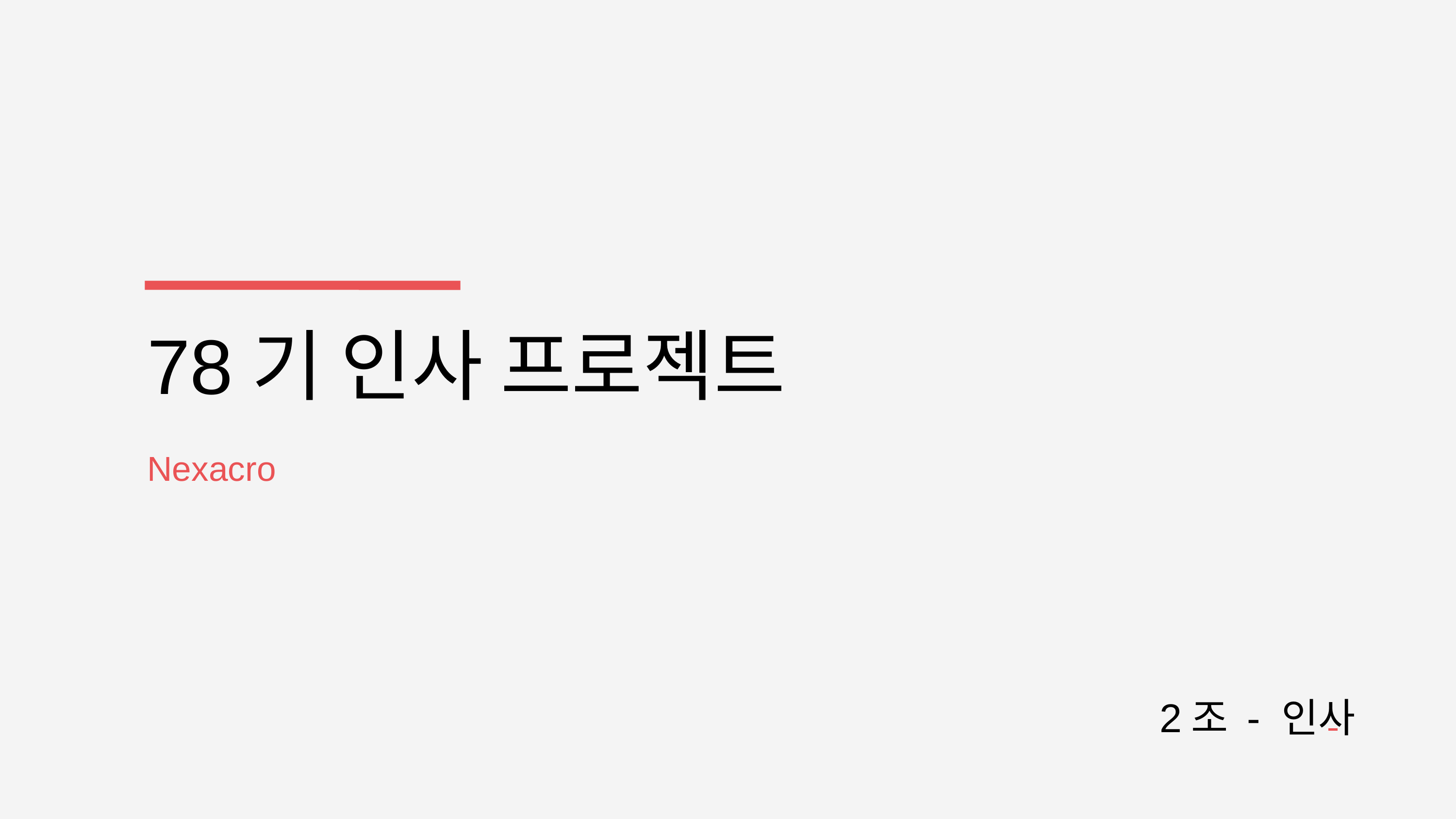

78기 인사 프로젝트
Nexacro
2조 - 인사